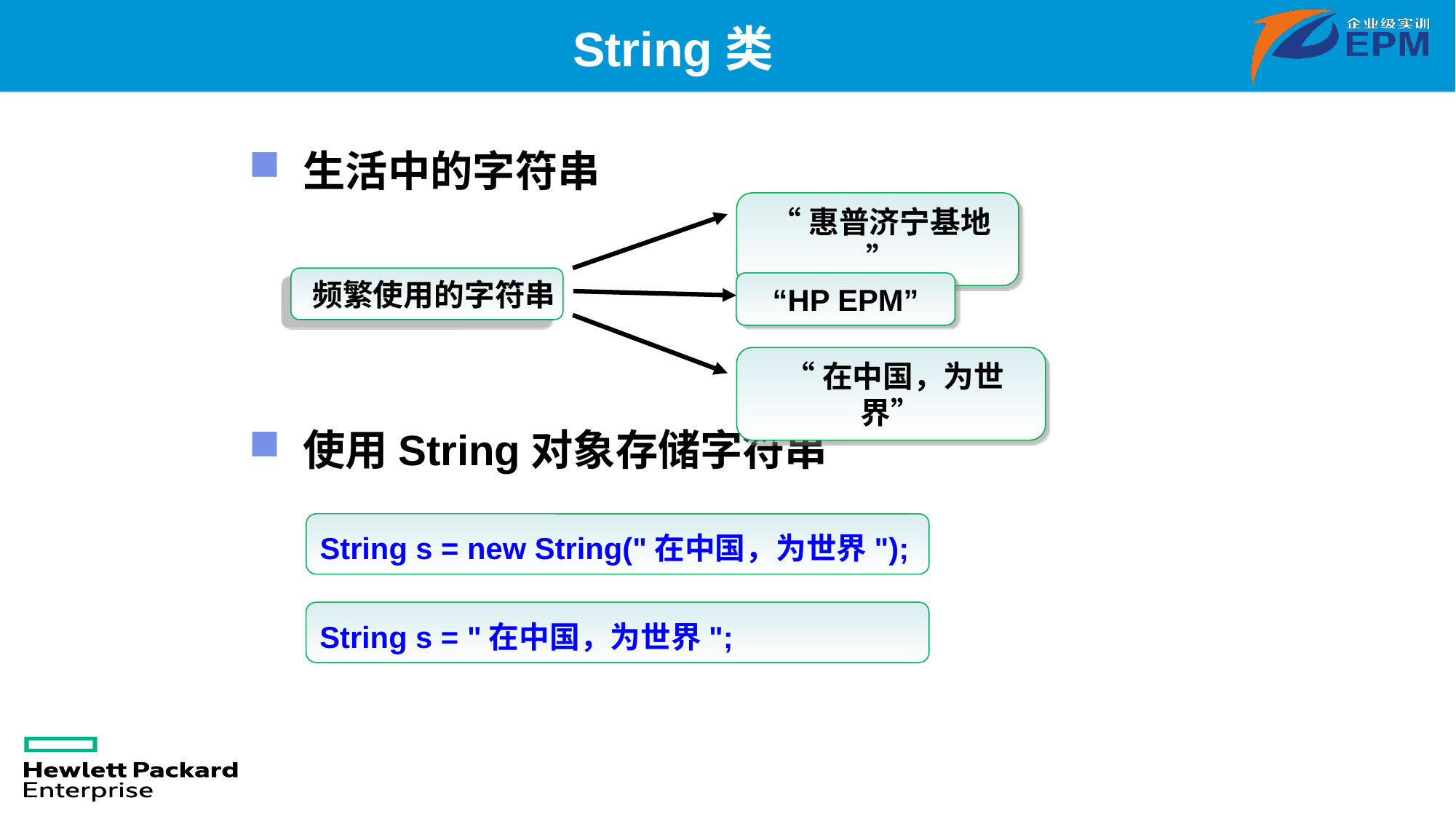

# String类
生活中的字符串

使用String对象存储字符串

 “惠普济宁基地 ”

 频繁使用的字符串
 “HP EPM”

 “在中国，为世界”
String s = new String("在中国，为世界");
String s = "在中国，为世界";